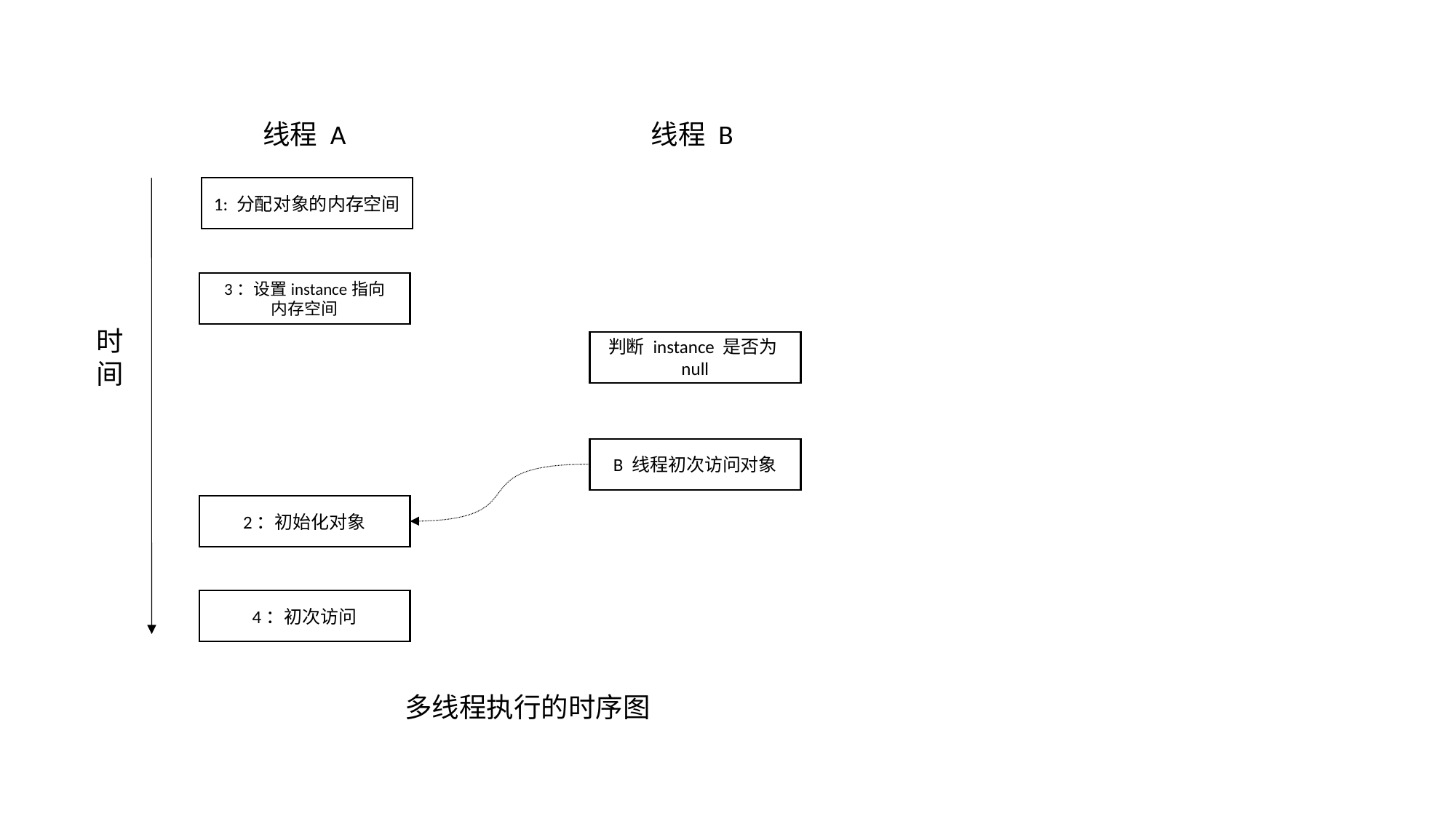

线程 A
线程 B
1: 分配对象的内存空间
3：设置instance指向
内存空间
时
间
判断 instance 是否为null
B 线程初次访问对象
2：初始化对象
4：初次访问
多线程执行的时序图